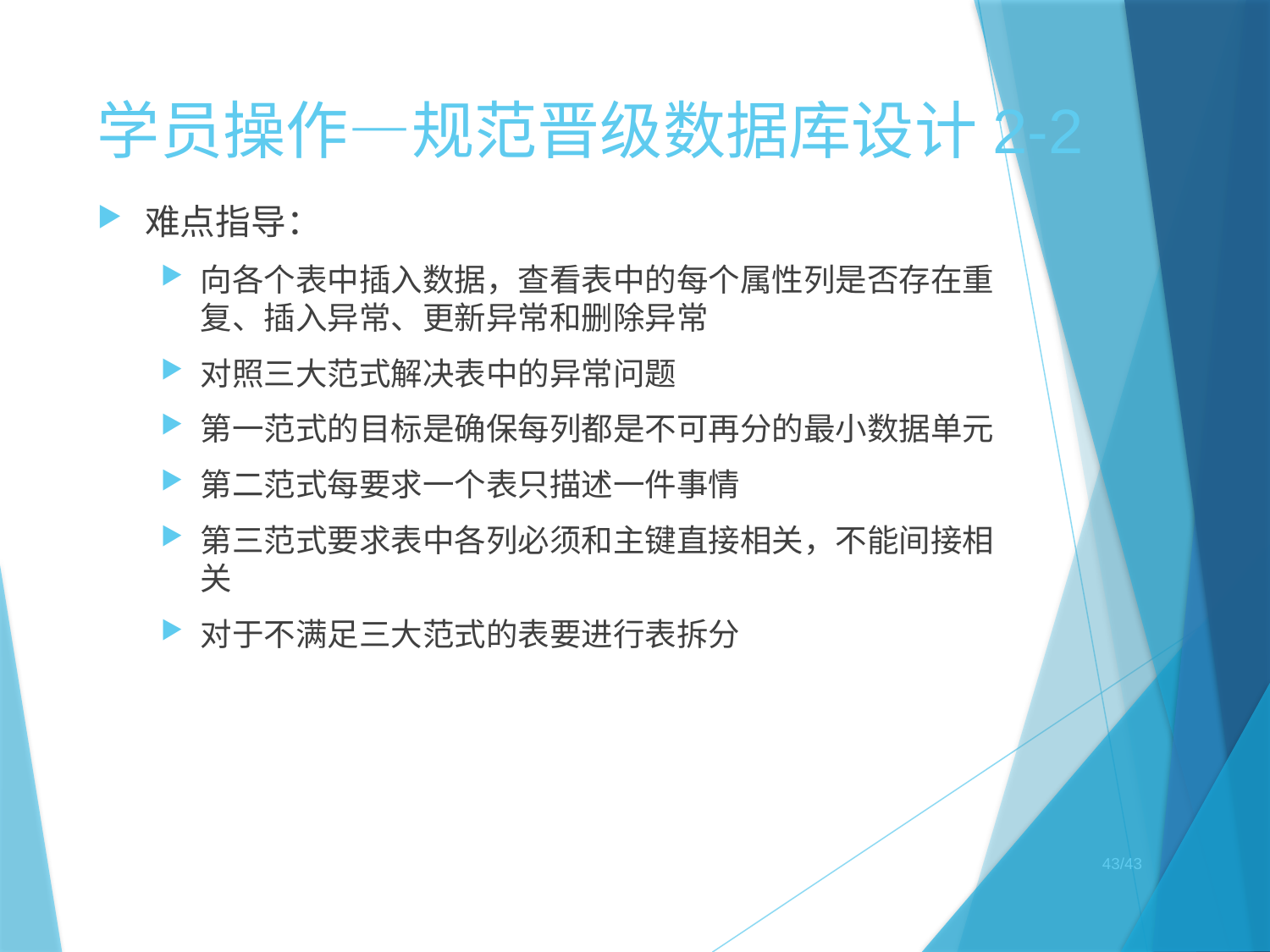

# 学员操作—规范晋级数据库设计2-2

难点指导：
向各个表中插入数据，查看表中的每个属性列是否存在重复、插入异常、更新异常和删除异常
对照三大范式解决表中的异常问题
第一范式的目标是确保每列都是不可再分的最小数据单元
第二范式每要求一个表只描述一件事情
第三范式要求表中各列必须和主键直接相关，不能间接相关
对于不满足三大范式的表要进行表拆分
43/43